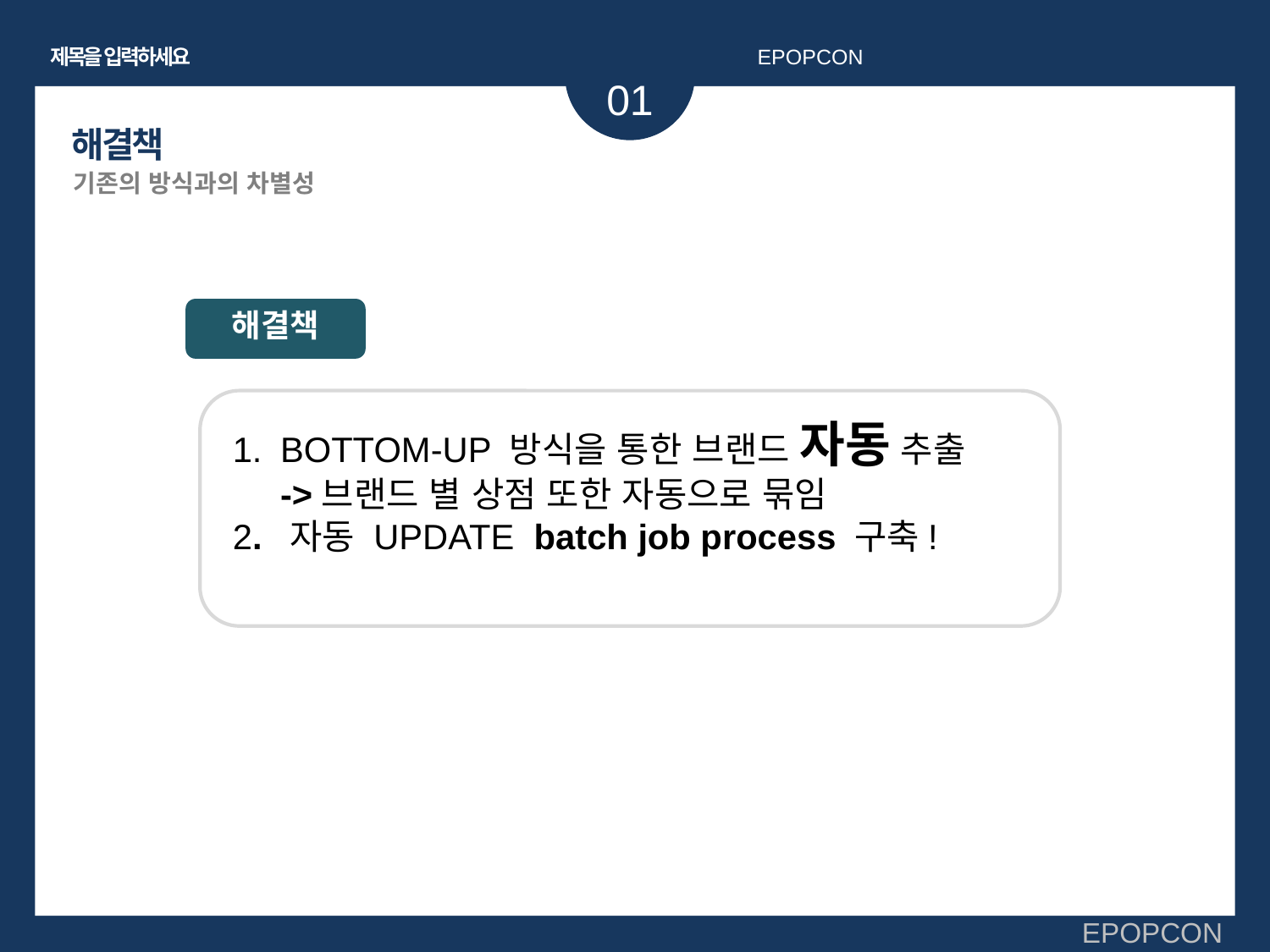

제목을 입력하세요
EPOPCON
01

해결책

기존의 방식과의 차별성

해결책

BOTTOM-UP 방식을 통한 브랜드 자동 추출
->브랜드 별 상점 또한 자동으로 묶임
2.  자동 UPDATE  batch job process 구축!
EPOPCON